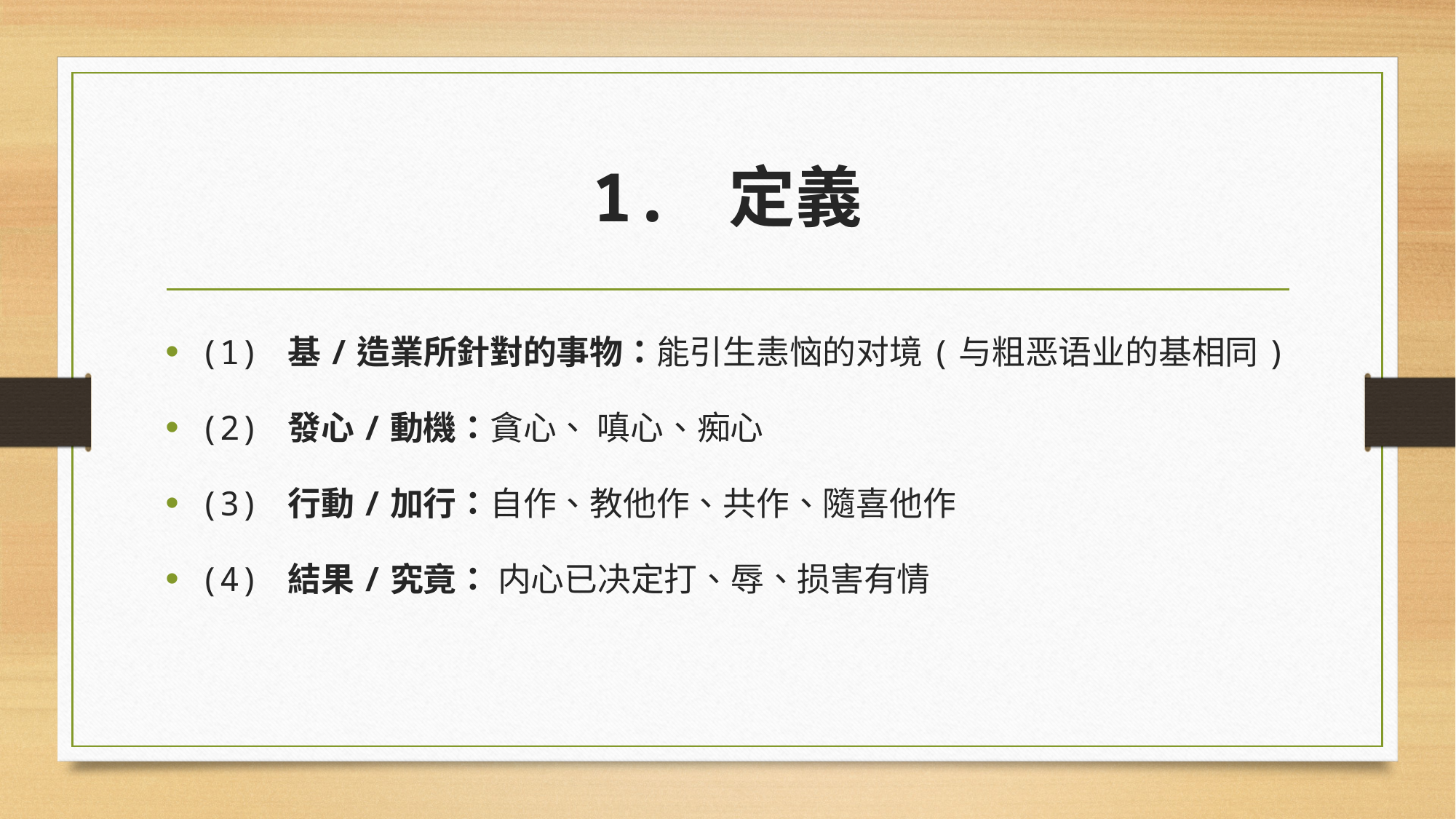

# 1. 定義
(1) 基/造業所針對的事物：能引生恚恼的对境(与粗恶语业的基相同)
(2) 發心/動機：貪心、 嗔心、痴心
(3) 行動/加行：自作、教他作、共作、隨喜他作
(4) 結果/究竟： 内心已决定打、辱、损害有情